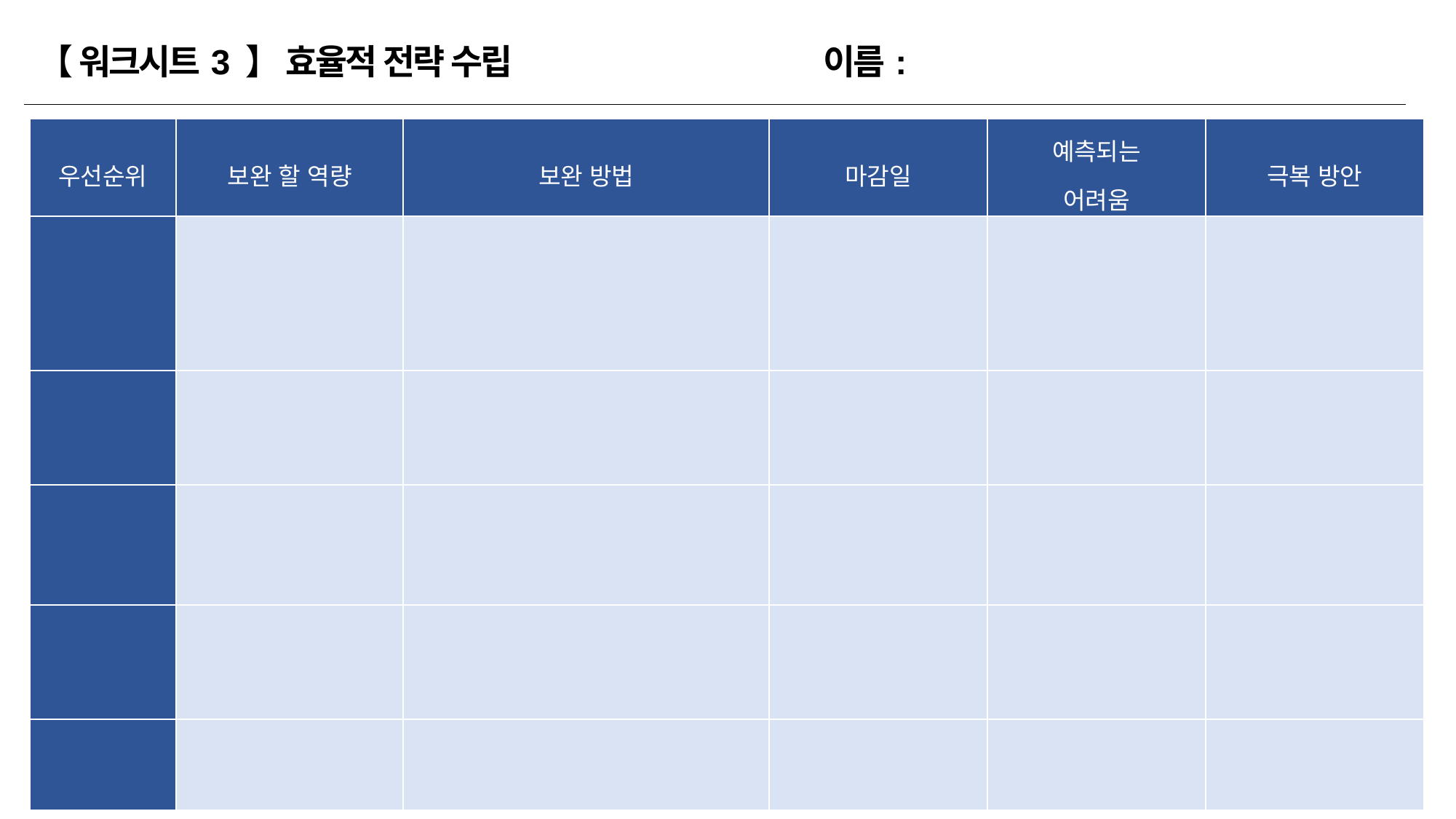

이름:
【 워크시트3 】 효율적 전략 수립
| 우선순위 | 보완 할 역량 | 보완 방법 | 마감일 | 예측되는 어려움 | 극복 방안 |
| --- | --- | --- | --- | --- | --- |
|  |  |  |  |  |  |
|  |  |  |  |  |  |
|  |  |  |  |  |  |
|  |  |  |  |  |  |
|  |  |  |  |  |  |